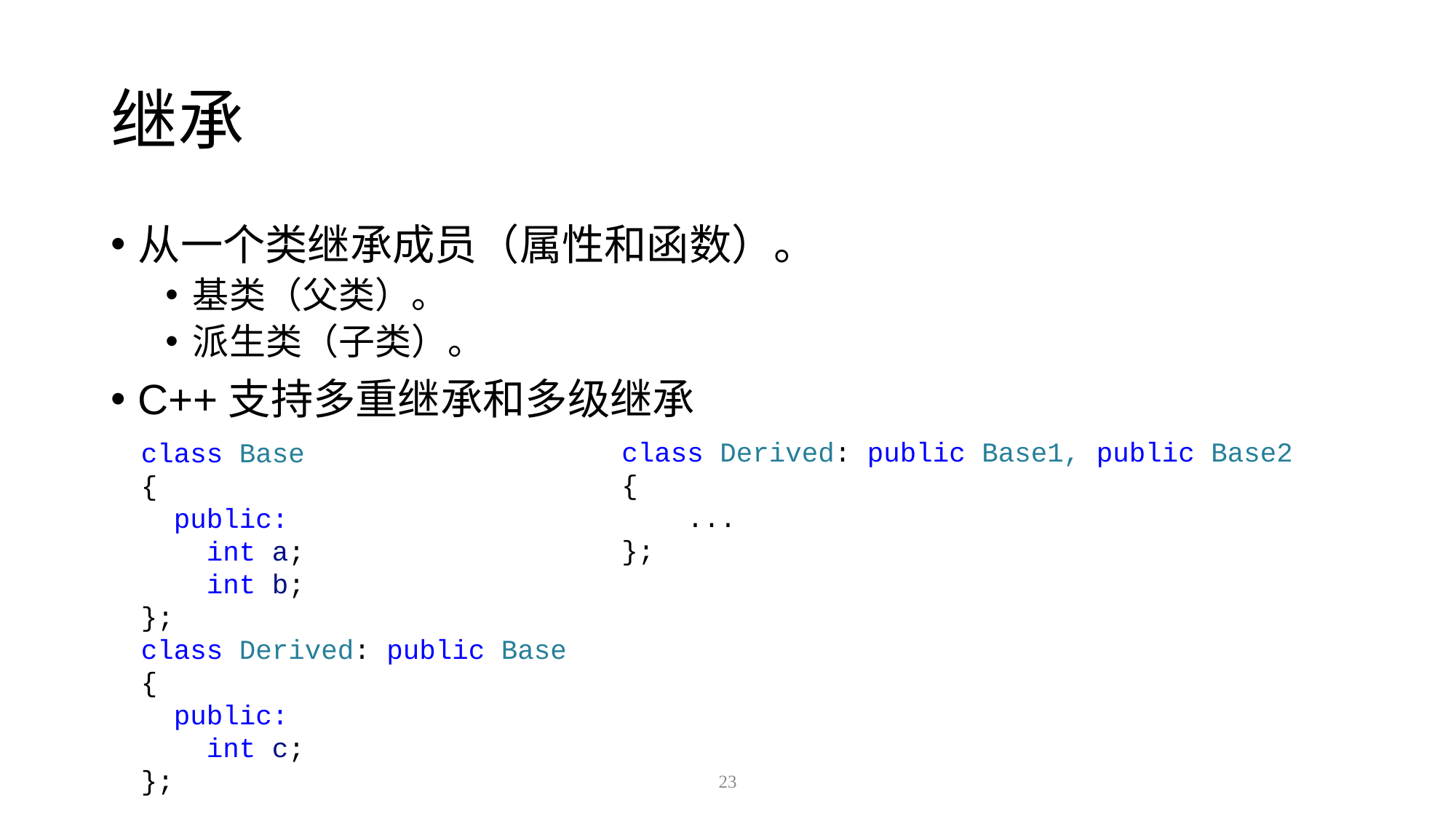

# 继承
从一个类继承成员（属性和函数）。
基类（父类）。
派生类（子类）。
C++支持多重继承和多级继承
class Derived: public Base1, public Base2
{
    ...
};
class Base
{
  public:
    int a;
    int b;
};
class Derived: public Base
{
  public:
    int c;
};
23